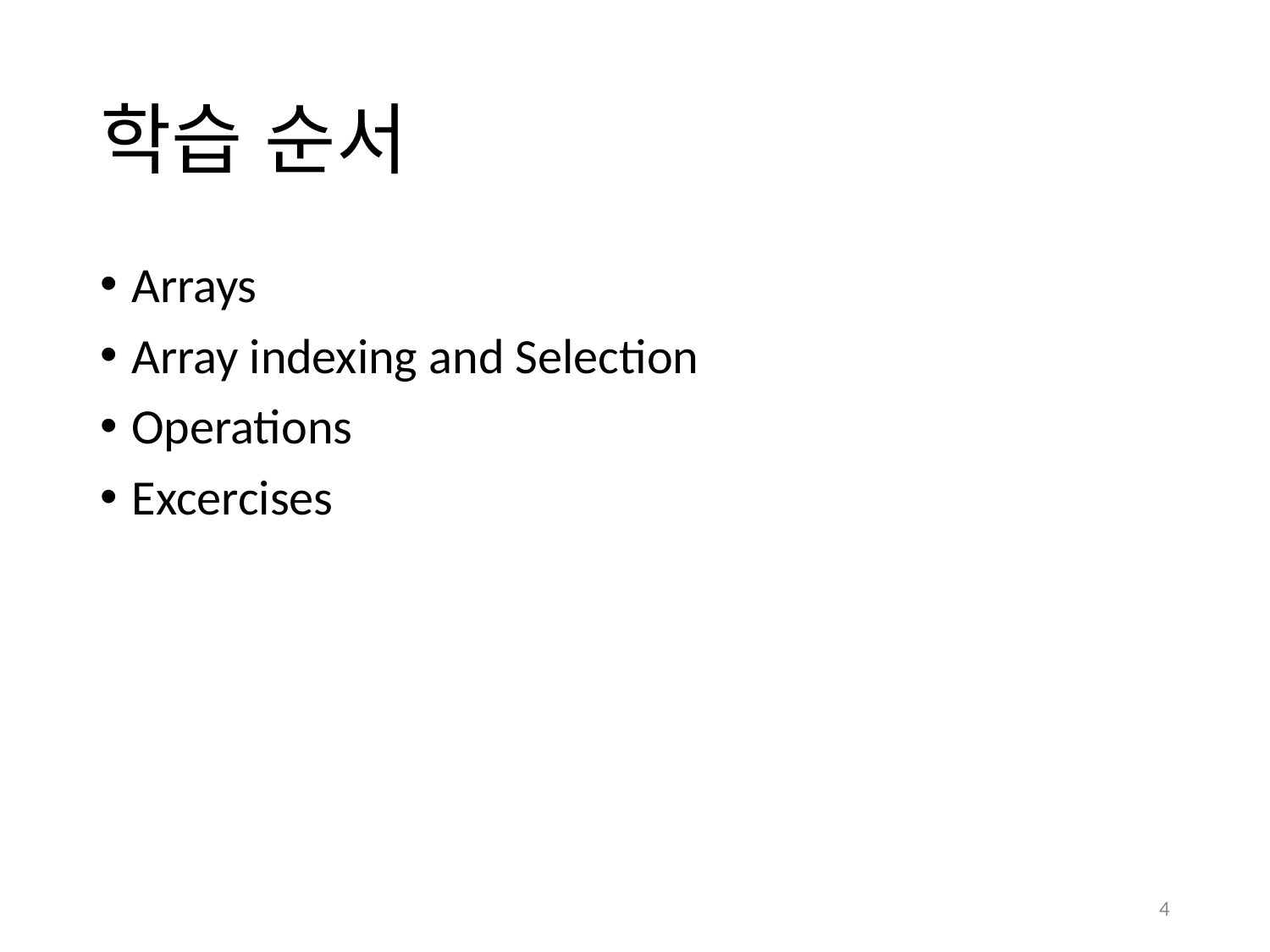

# 학습 순서
Arrays
Array indexing and Selection
Operations
Excercises
4